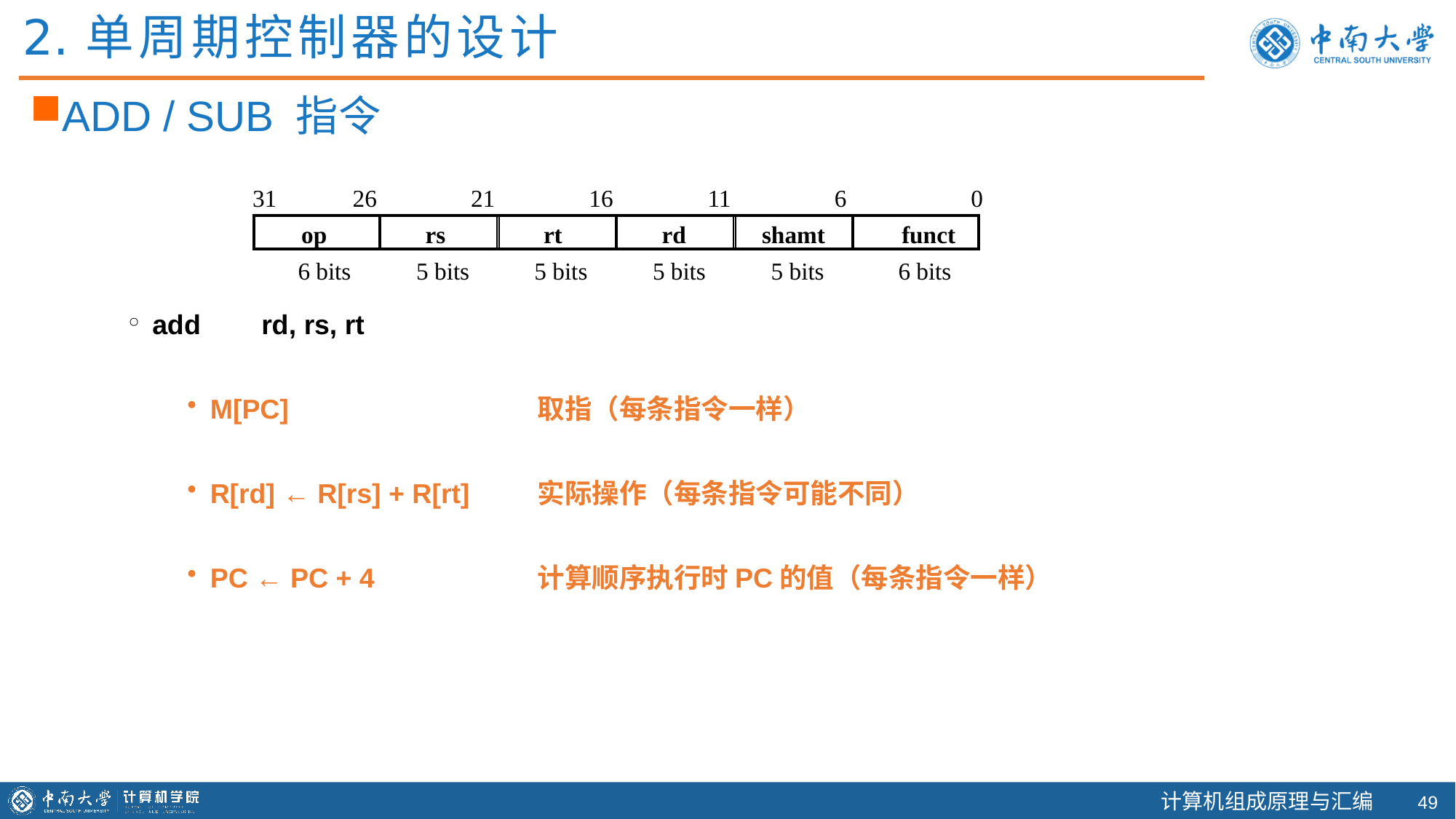

2.单周期控制器的设计

ADD / SUB 指令
31
26
21
16
11
6
0
6 bits
5 bits
5 bits
5 bits
5 bits
6 bits
op

rs

rt

rd

shamt

funct

add	rd, rs, rt

M[PC]			取指（每条指令一样）

R[rd] ← R[rs] + R[rt]	实际操作（每条指令可能不同）

PC ← PC + 4		计算顺序执行时PC的值（每条指令一样）

49